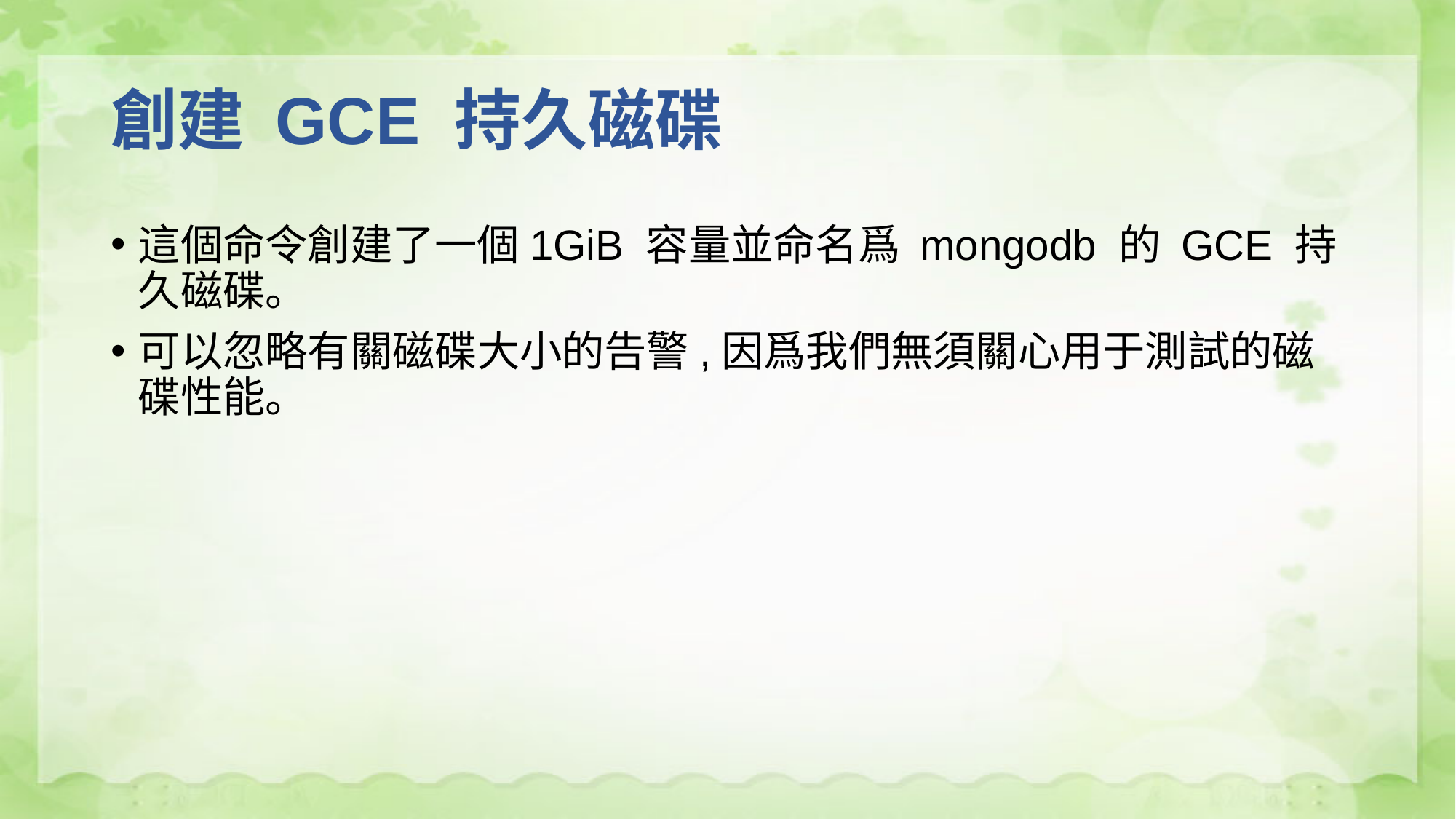

# 創建 GCE 持久磁碟
這個命令創建了一個1GiB 容量並命名爲 mongodb 的 GCE 持久磁碟。
可以忽略有關磁碟大小的告警,因爲我們無須關心用于測試的磁碟性能。